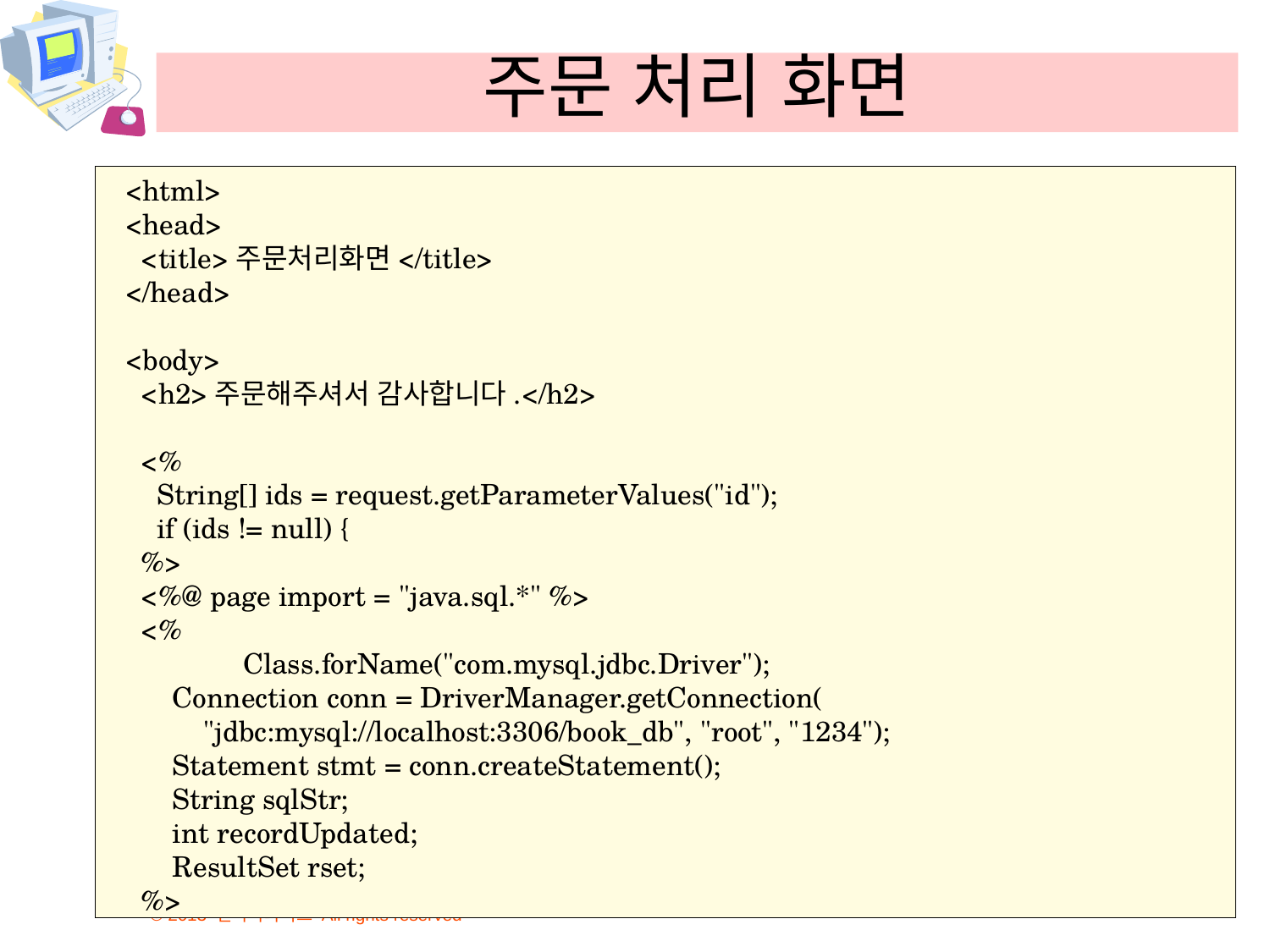

# 주문 처리 화면
<html>
<head>
  <title>주문처리화면</title>
</head>

<body>
  <h2>주문해주셔서 감사합니다.</h2>

  <%
    String[] ids = request.getParameterValues("id");
    if (ids != null) {
  %>
  <%@ page import = "java.sql.*" %>
  <%
               Class.forName("com.mysql.jdbc.Driver");
      Connection conn = DriverManager.getConnection(
          "jdbc:mysql://localhost:3306/book_db", "root", "1234");
      Statement stmt = conn.createStatement();
      String sqlStr;
      int recordUpdated;
      ResultSet rset;
  %>